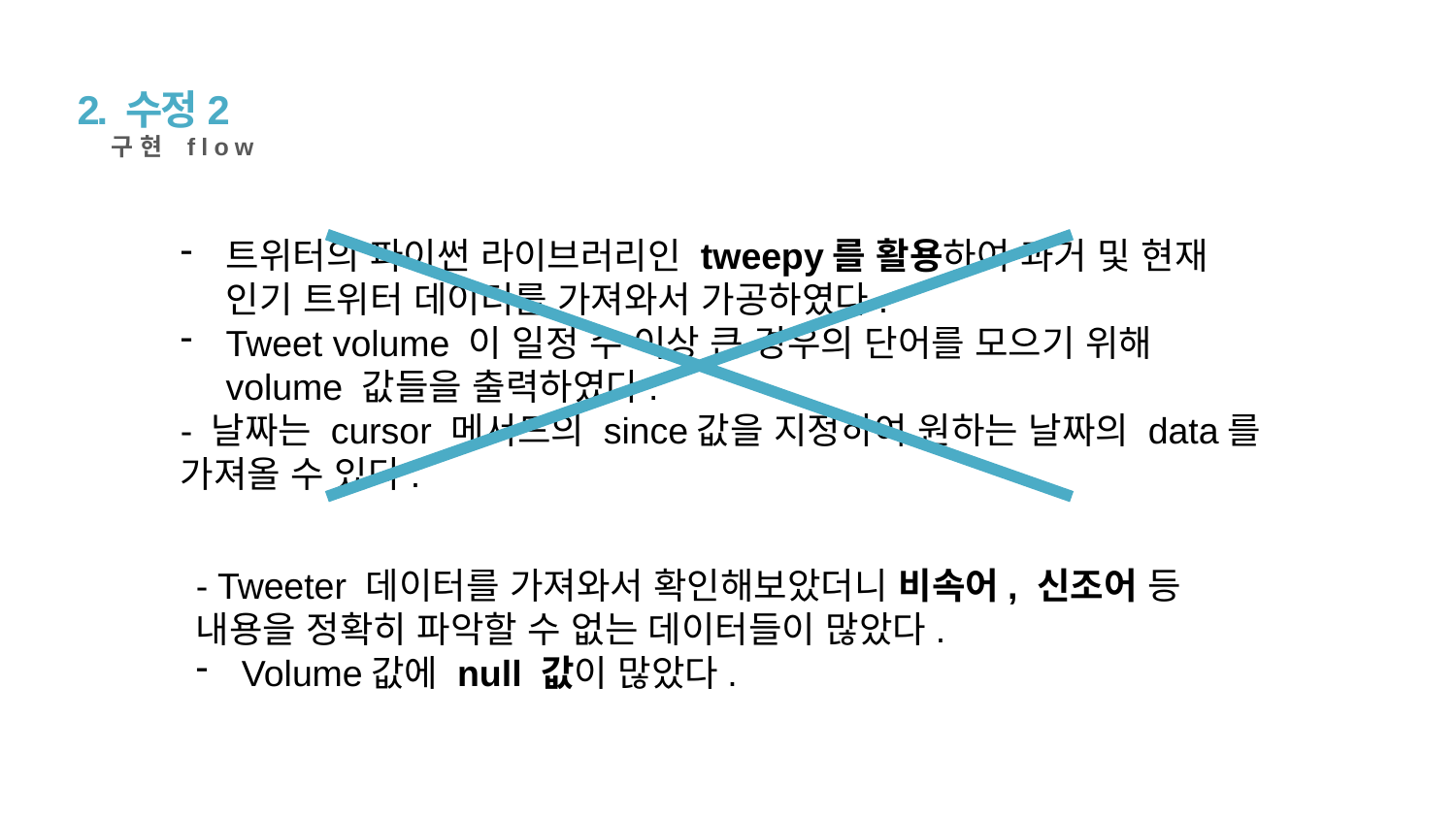

2. 수정2

구현 flow
트위터의 파이썬 라이브러리인 tweepy를 활용하여 과거 및 현재 인기 트위터 데이터를 가져와서 가공하였다.
Tweet volume 이 일정 수 이상 큰 경우의 단어를 모으기 위해 volume 값들을 출력하였다.
- 날짜는 cursor 메서드의 since값을 지정하여 원하는 날짜의 data를 가져올 수 있다.
- Tweeter 데이터를 가져와서 확인해보았더니 비속어, 신조어 등 내용을 정확히 파악할 수 없는 데이터들이 많았다.
Volume값에 null 값이 많았다.